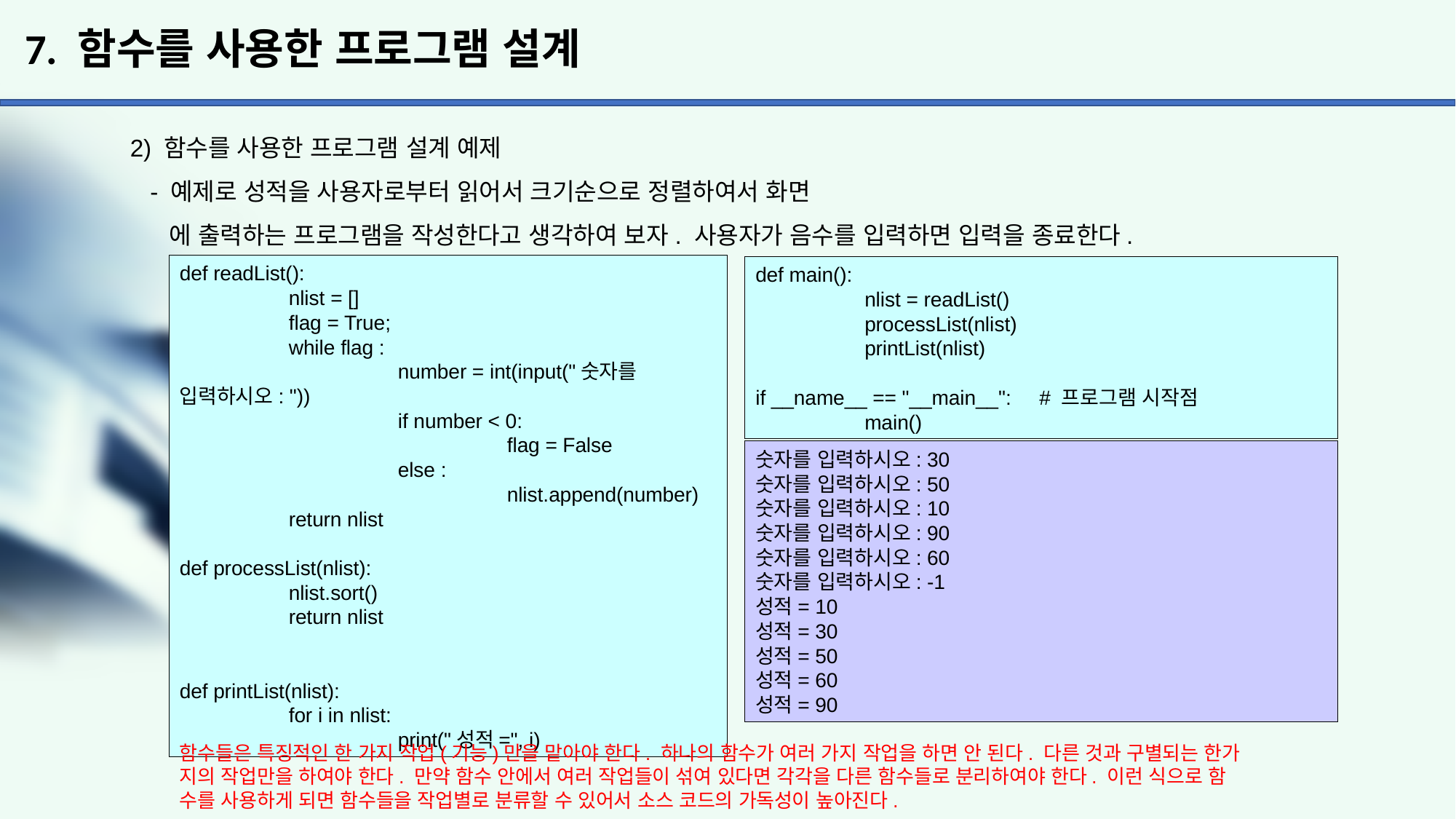

# 7. 함수를 사용한 프로그램 설계
2) 함수를 사용한 프로그램 설계 예제
   - 예제로 성적을 사용자로부터 읽어서 크기순으로 정렬하여서 화면
     에 출력하는 프로그램을 작성한다고 생각하여 보자. 사용자가 음수를 입력하면 입력을 종료한다.

def readList():
	nlist = []
	flag = True;
	while flag :
		number = int(input("숫자를 입력하시오: "))
		if number < 0:
			flag = False
		else :
			nlist.append(number)
	return nlist

def processList(nlist):
	nlist.sort()
	return nlist

def printList(nlist):
	for i in nlist:
		print("성적=", i)
def main():
	nlist = readList()
	processList(nlist)
	printList(nlist)

if __name__ == "__main__":     # 프로그램 시작점
	main()
숫자를 입력하시오: 30
숫자를 입력하시오: 50
숫자를 입력하시오: 10
숫자를 입력하시오: 90
숫자를 입력하시오: 60
숫자를 입력하시오: -1
성적= 10
성적= 30
성적= 50
성적= 60
성적= 90
함수들은 특징적인 한 가지 작업(기능)만을 맡아야 한다. 하나의 함수가 여러 가지 작업을 하면 안 된다. 다른 것과 구별되는 한가
지의 작업만을 하여야 한다. 만약 함수 안에서 여러 작업들이 섞여 있다면 각각을 다른 함수들로 분리하여야 한다. 이런 식으로 함
수를 사용하게 되면 함수들을 작업별로 분류할 수 있어서 소스 코드의 가독성이 높아진다.